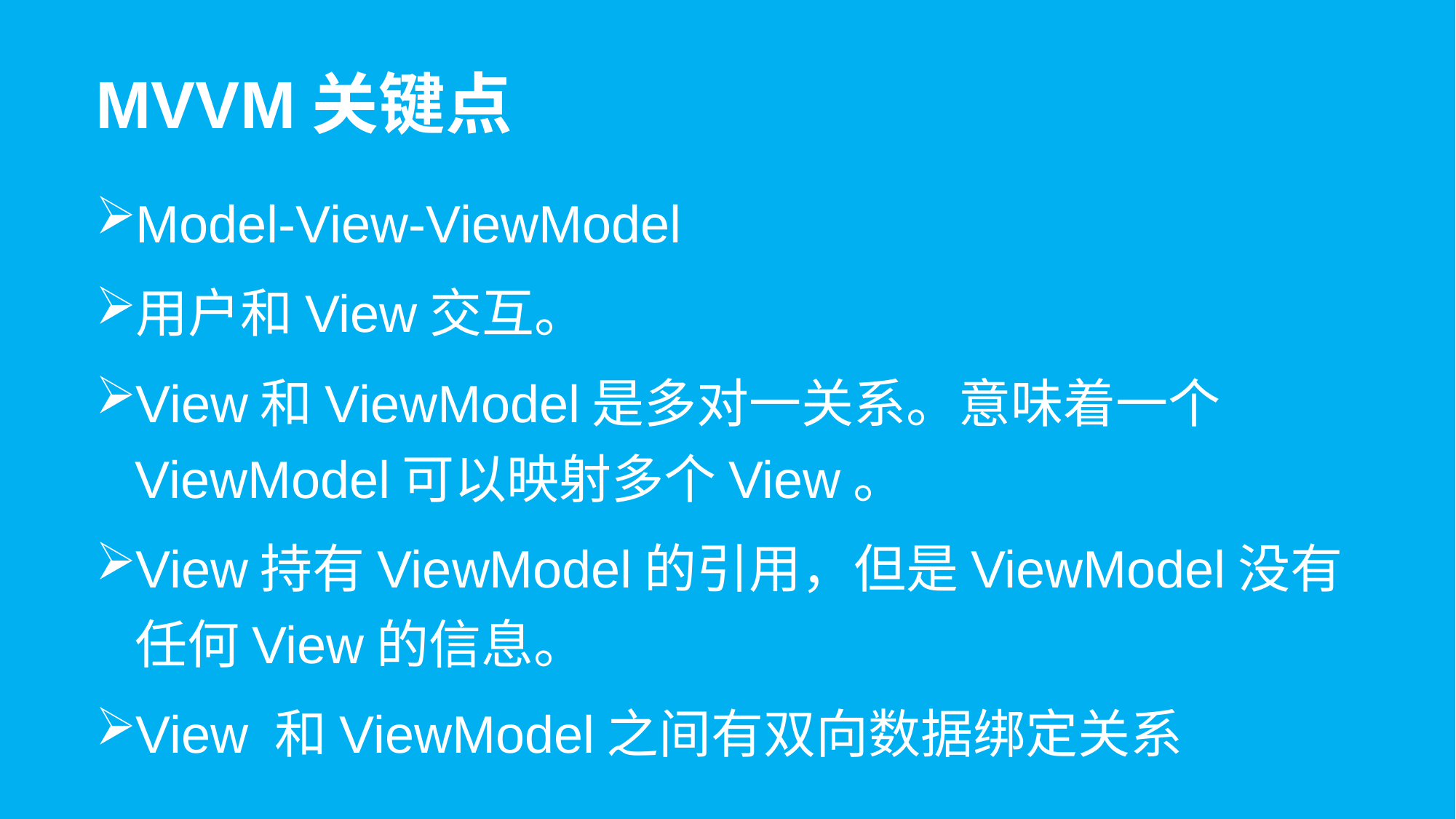

# MVVM关键点
Model-View-ViewModel
用户和View交互。
View和ViewModel是多对一关系。意味着一个ViewModel可以映射多个View。
View持有ViewModel的引用，但是ViewModel没有任何View的信息。
View 和ViewModel之间有双向数据绑定关系